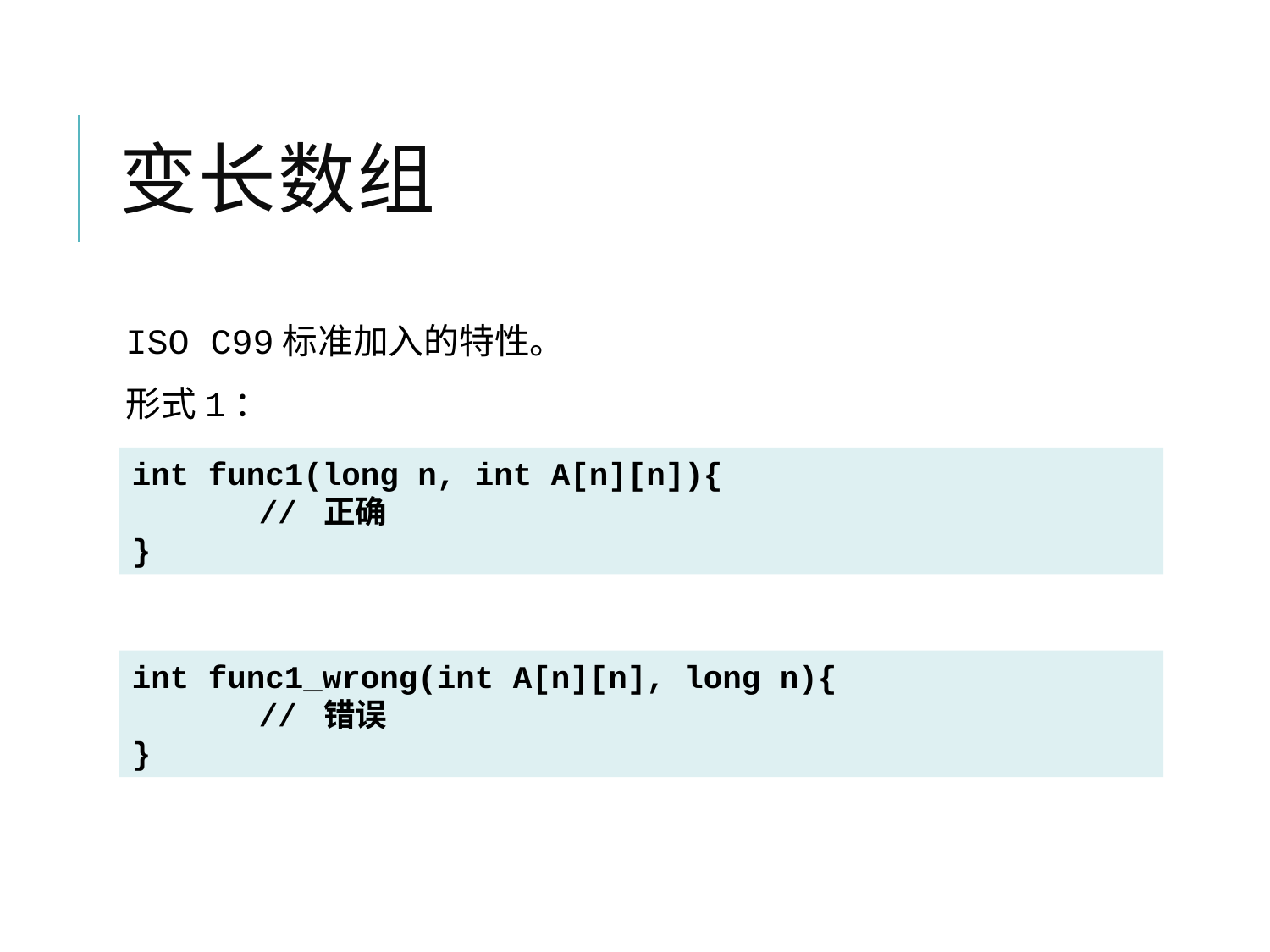

# 变长数组
ISO C99标准加入的特性。
形式1：
int func1(long n, int A[n][n]){
	// 正确
}
int func1_wrong(int A[n][n], long n){
	// 错误
}